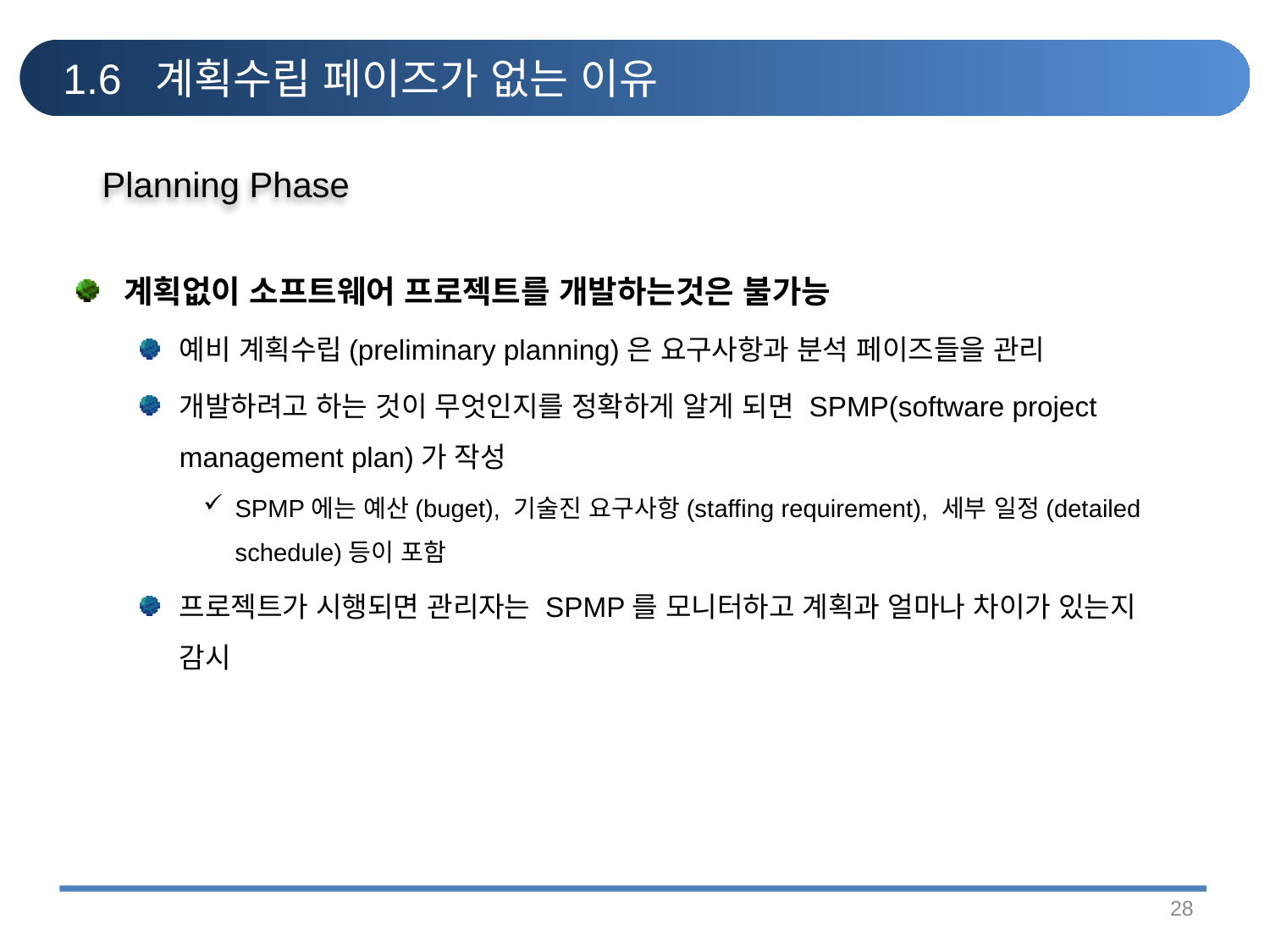

# 1.6  계획수립 페이즈가 없는 이유
Planning Phase
계획없이 소프트웨어 프로젝트를 개발하는것은 불가능
예비 계획수립(preliminary planning)은 요구사항과 분석 페이즈들을 관리
개발하려고 하는 것이 무엇인지를 정확하게 알게 되면 SPMP(software project management plan)가 작성
SPMP에는 예산(buget), 기술진 요구사항(staffing requirement), 세부 일정(detailed schedule)등이 포함
프로젝트가 시행되면 관리자는 SPMP를 모니터하고 계획과 얼마나 차이가 있는지 감시
28